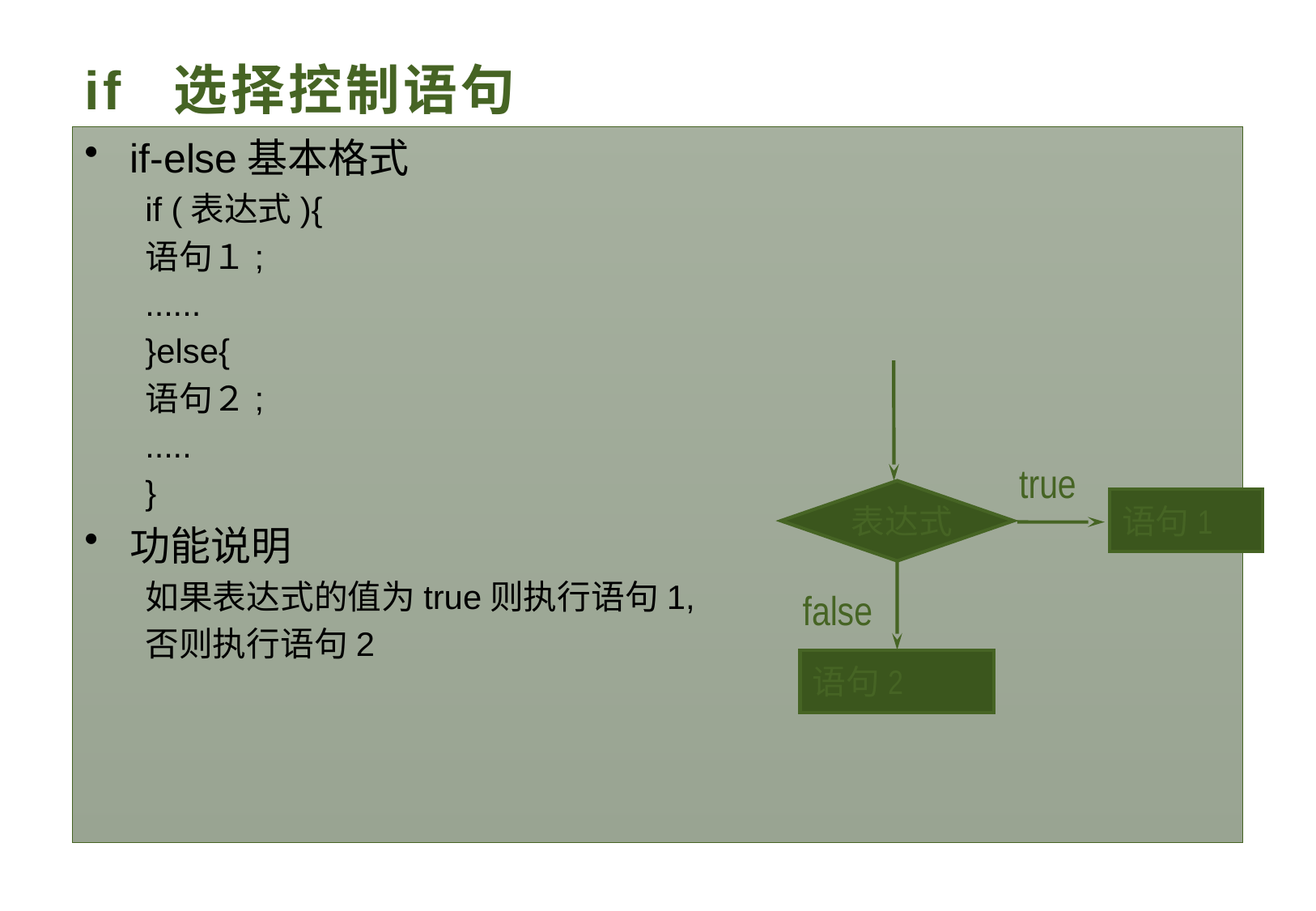

# if  选择控制语句
if-else基本格式
if (表达式){
语句１;
......
}else{
语句２;
.....
}
功能说明
如果表达式的值为true则执行语句1,
否则执行语句2

true
表达式
语句1

false
语句2